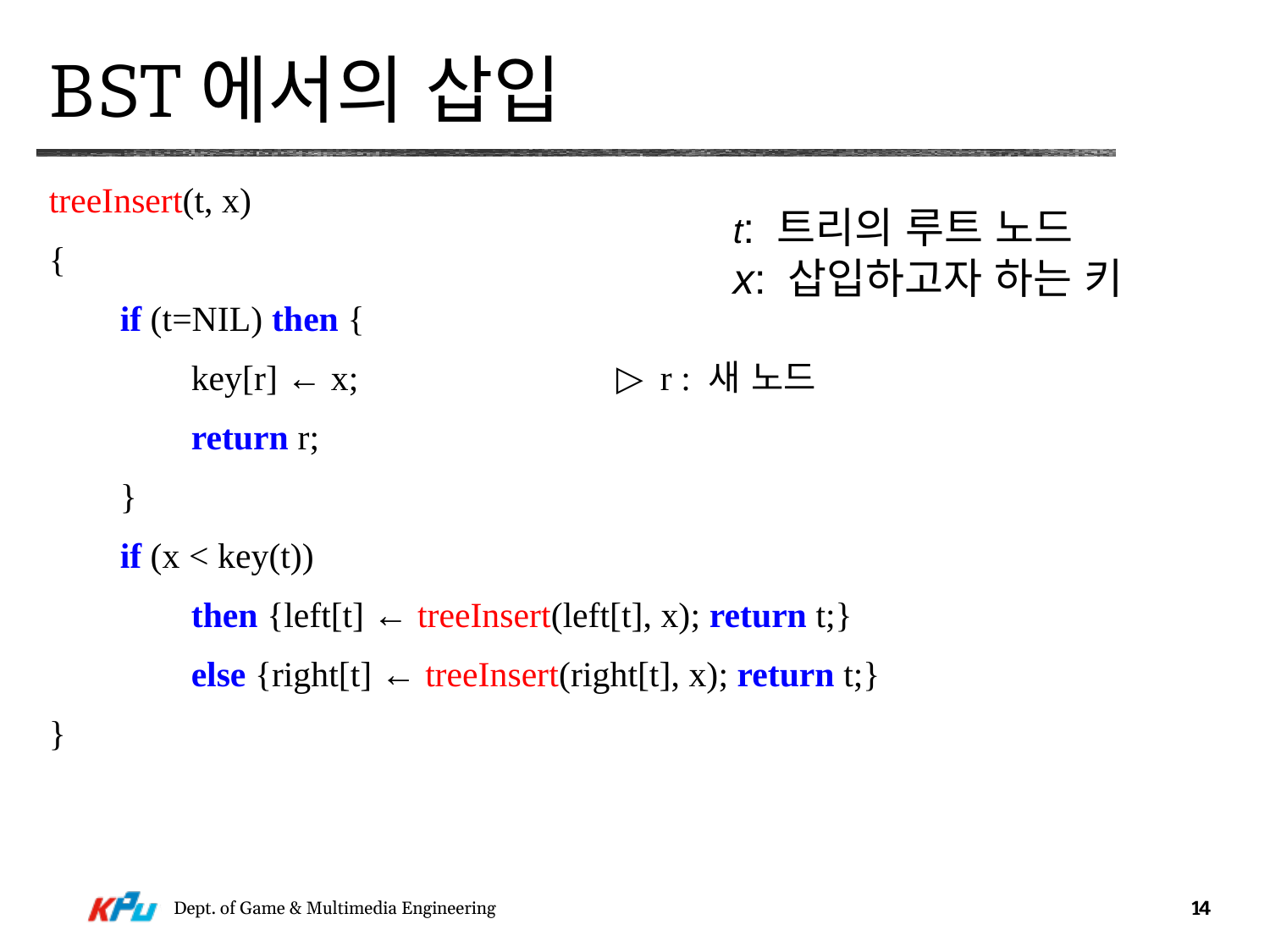

# BST에서의 삽입
treeInsert(t, x)
{
        if (t=NIL) then {
                key[r] ← x;                             ▷ r : 새 노드
                return r;
        }
        if (x < key(t))
                then {left[t] ← treeInsert(left[t], x); return t;}
                else {right[t] ← treeInsert(right[t], x); return t;}
}
t: 트리의 루트 노드
x: 삽입하고자 하는 키
Dept. of Game & Multimedia Engineering
14